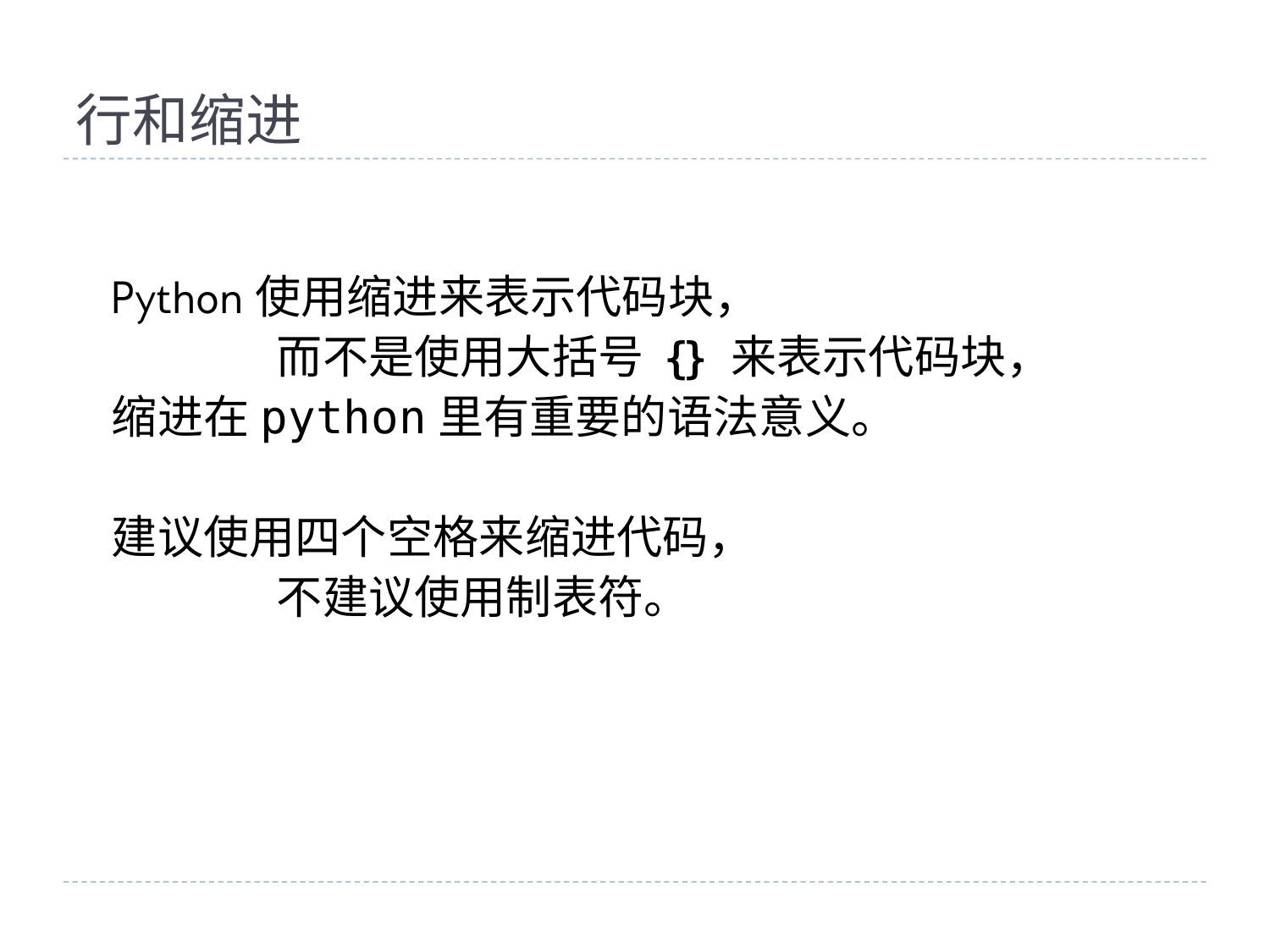

# 行和缩进
Python使用缩进来表示代码块，
		而不是使用大括号 {} 来表示代码块，
缩进在python里有重要的语法意义。

建议使用四个空格来缩进代码，
		不建议使用制表符。